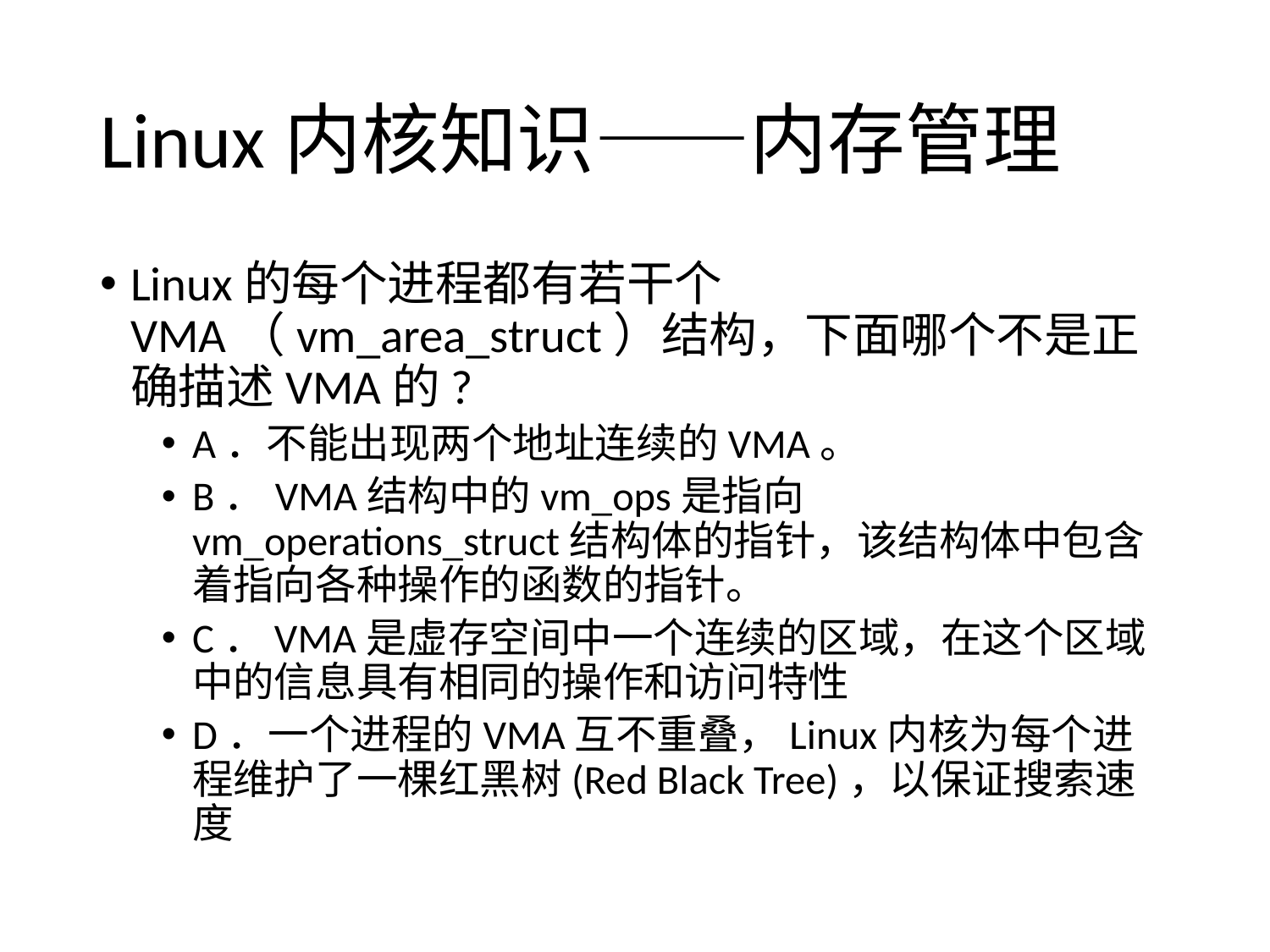

# Linux内核知识——内存管理
Linux的每个进程都有若干个VMA（vm_area_struct）结构，下面哪个不是正确描述VMA的?
A．不能出现两个地址连续的VMA。
B．VMA结构中的vm_ops是指向vm_operations_struct结构体的指针，该结构体中包含着指向各种操作的函数的指针。
C．VMA是虚存空间中一个连续的区域，在这个区域中的信息具有相同的操作和访问特性
D．一个进程的VMA互不重叠，Linux内核为每个进程维护了一棵红黑树(Red Black Tree)，以保证搜索速度